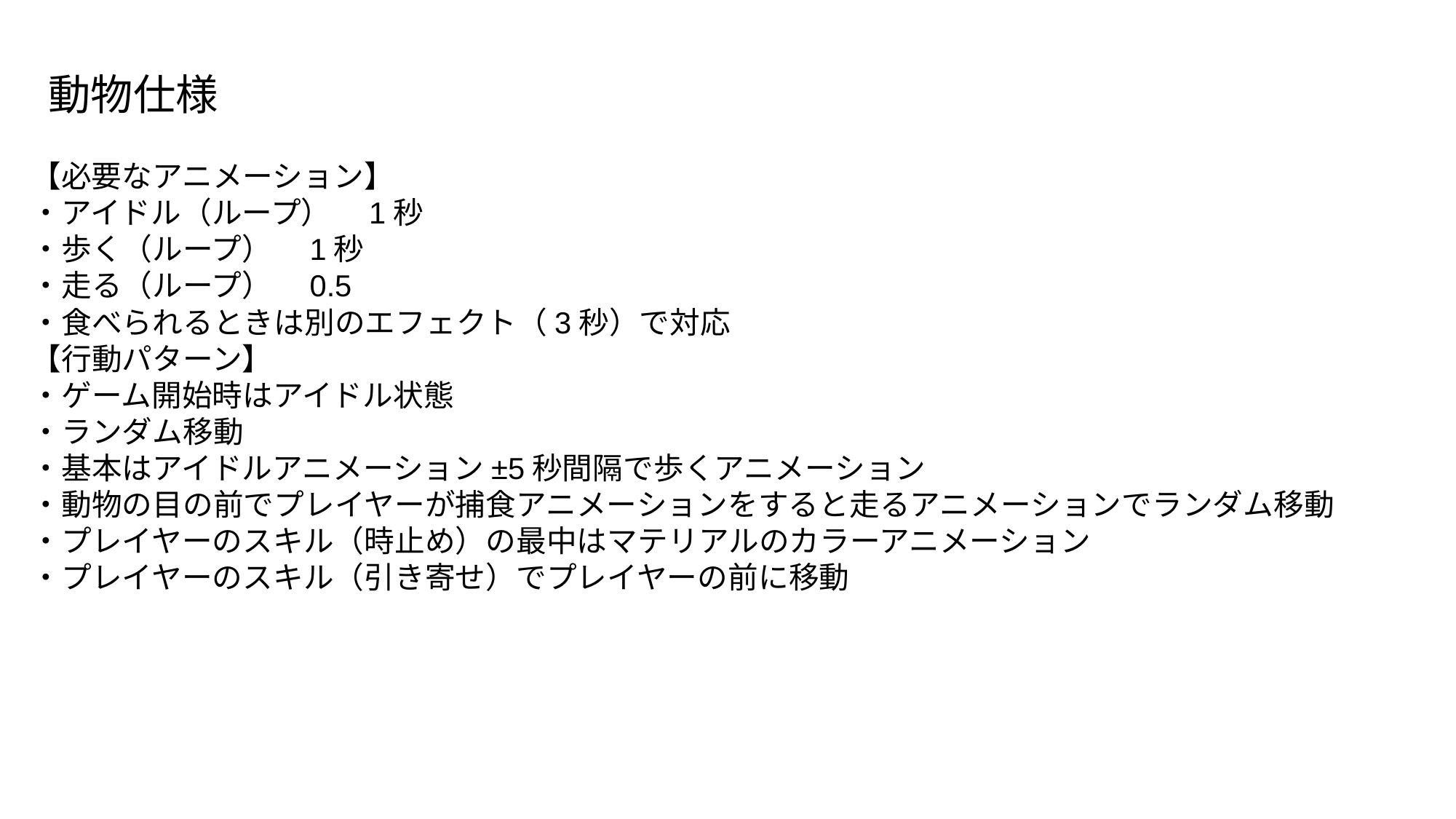

動物仕様
【必要なアニメーション】
・アイドル（ループ）　1秒
・歩く（ループ）　1秒
・走る（ループ）　0.5
・食べられるときは別のエフェクト（3秒）で対応
【行動パターン】
・ゲーム開始時はアイドル状態
・ランダム移動
・基本はアイドルアニメーション±5秒間隔で歩くアニメーション
・動物の目の前でプレイヤーが捕食アニメーションをすると走るアニメーションでランダム移動
・プレイヤーのスキル（時止め）の最中はマテリアルのカラーアニメーション
・プレイヤーのスキル（引き寄せ）でプレイヤーの前に移動